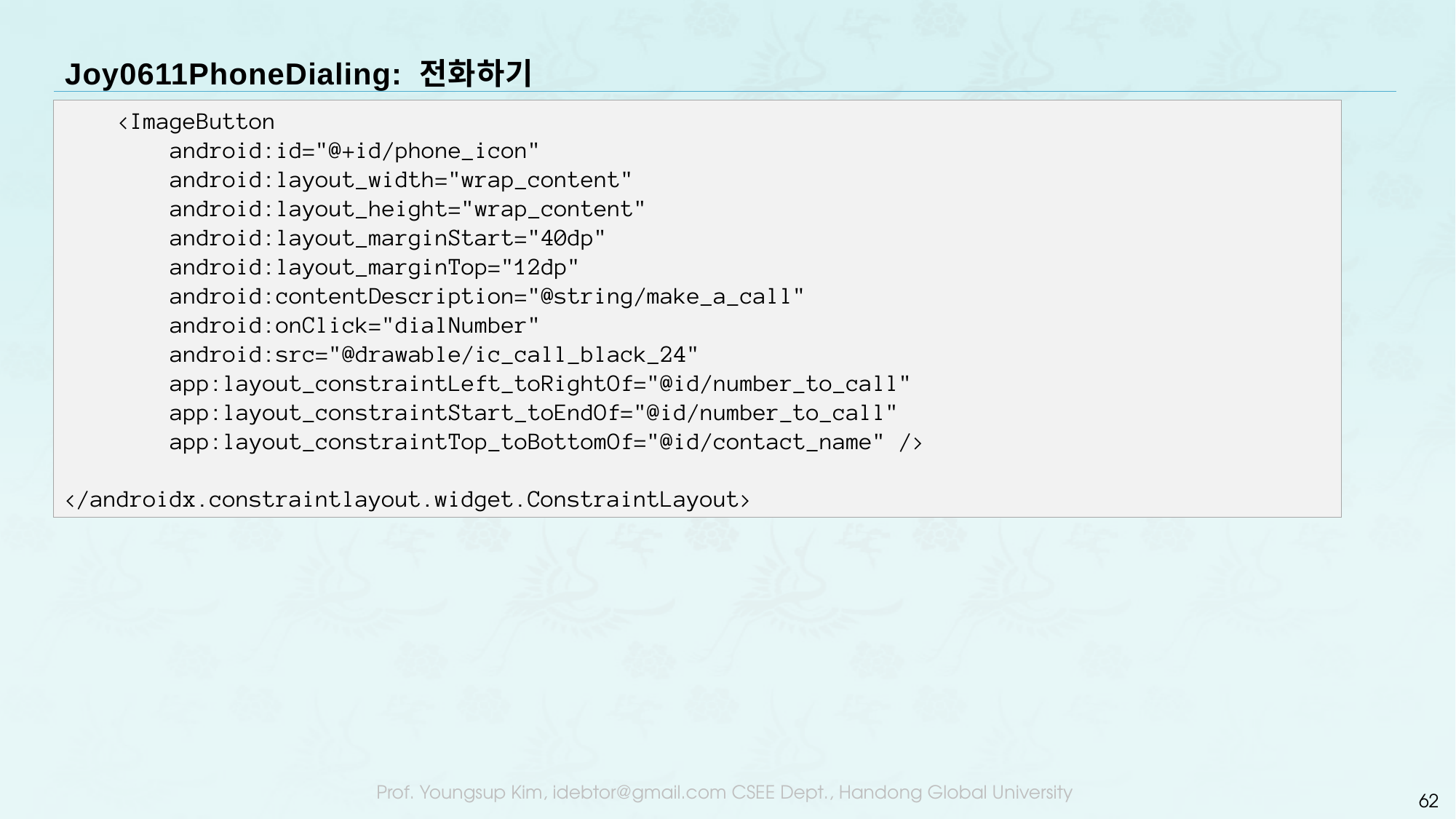

# Joy0611PhoneDialing: 전화하기
    <ImageButton
        android:id="@+id/phone_icon"
        android:layout_width="wrap_content"
        android:layout_height="wrap_content"
        android:layout_marginStart="40dp"
        android:layout_marginTop="12dp"
        android:contentDescription="@string/make_a_call"
        android:onClick="dialNumber"
        android:src="@drawable/ic_call_black_24"
        app:layout_constraintLeft_toRightOf="@id/number_to_call"
        app:layout_constraintStart_toEndOf="@id/number_to_call"
        app:layout_constraintTop_toBottomOf="@id/contact_name" />

</androidx.constraintlayout.widget.ConstraintLayout>

62